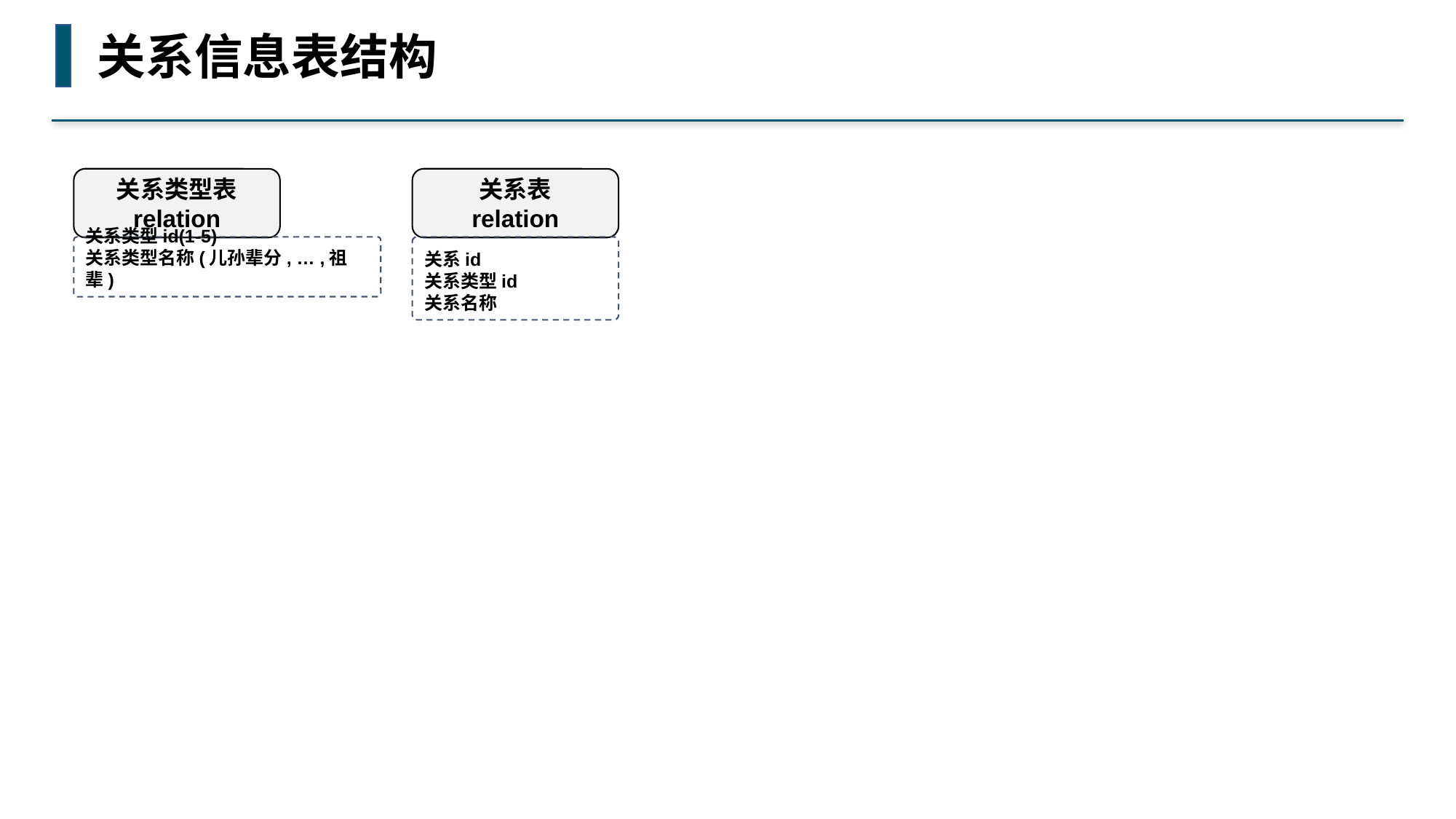

关系信息表结构

关系类型表
relation
关系表
relation
关系类型id(1-5)
关系类型名称(儿孙辈分, … ,祖辈)
关系id
关系类型id
关系名称